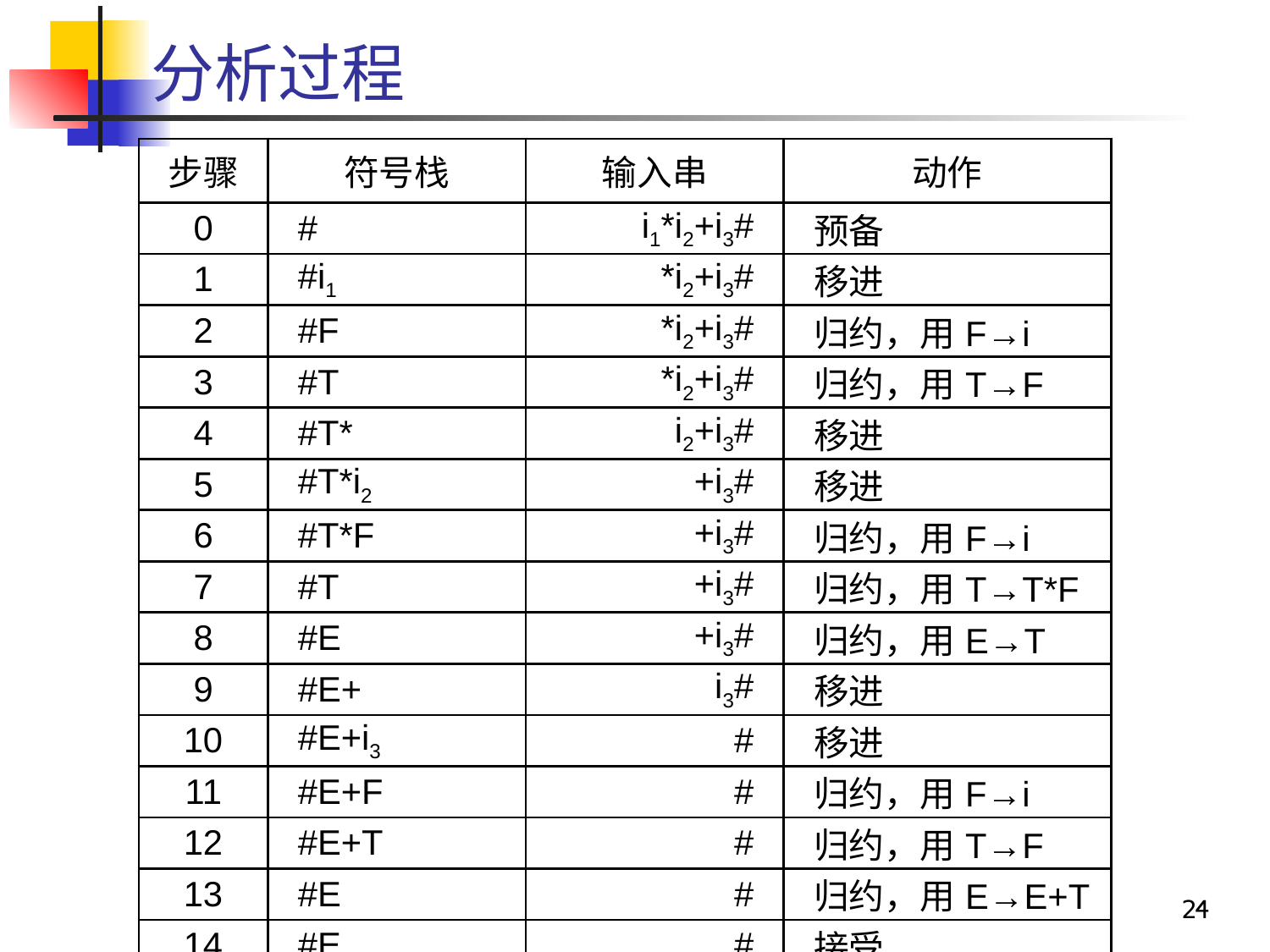

# 分析过程
| 步骤 | 符号栈 | 输入串 | 动作 |
| --- | --- | --- | --- |
| 0 | # | i1\*i2+i3# | 预备 |
| 1 | #i1 | \*i2+i3# | 移进 |
| 2 | #F | \*i2+i3# | 归约，用F→i |
| 3 | #T | \*i2+i3# | 归约，用T→F |
| 4 | #T\* | i2+i3# | 移进 |
| 5 | #T\*i2 | +i3# | 移进 |
| 6 | #T\*F | +i3# | 归约，用F→i |
| 7 | #T | +i3# | 归约，用T→T\*F |
| 8 | #E | +i3# | 归约，用E→T |
| 9 | #E+ | i3# | 移进 |
| 10 | #E+i3 | # | 移进 |
| 11 | #E+F | # | 归约，用F→i |
| 12 | #E+T | # | 归约，用T→F |
| 13 | #E | # | 归约，用E→E+T |
| 14 | #E | # | 接受 |
24